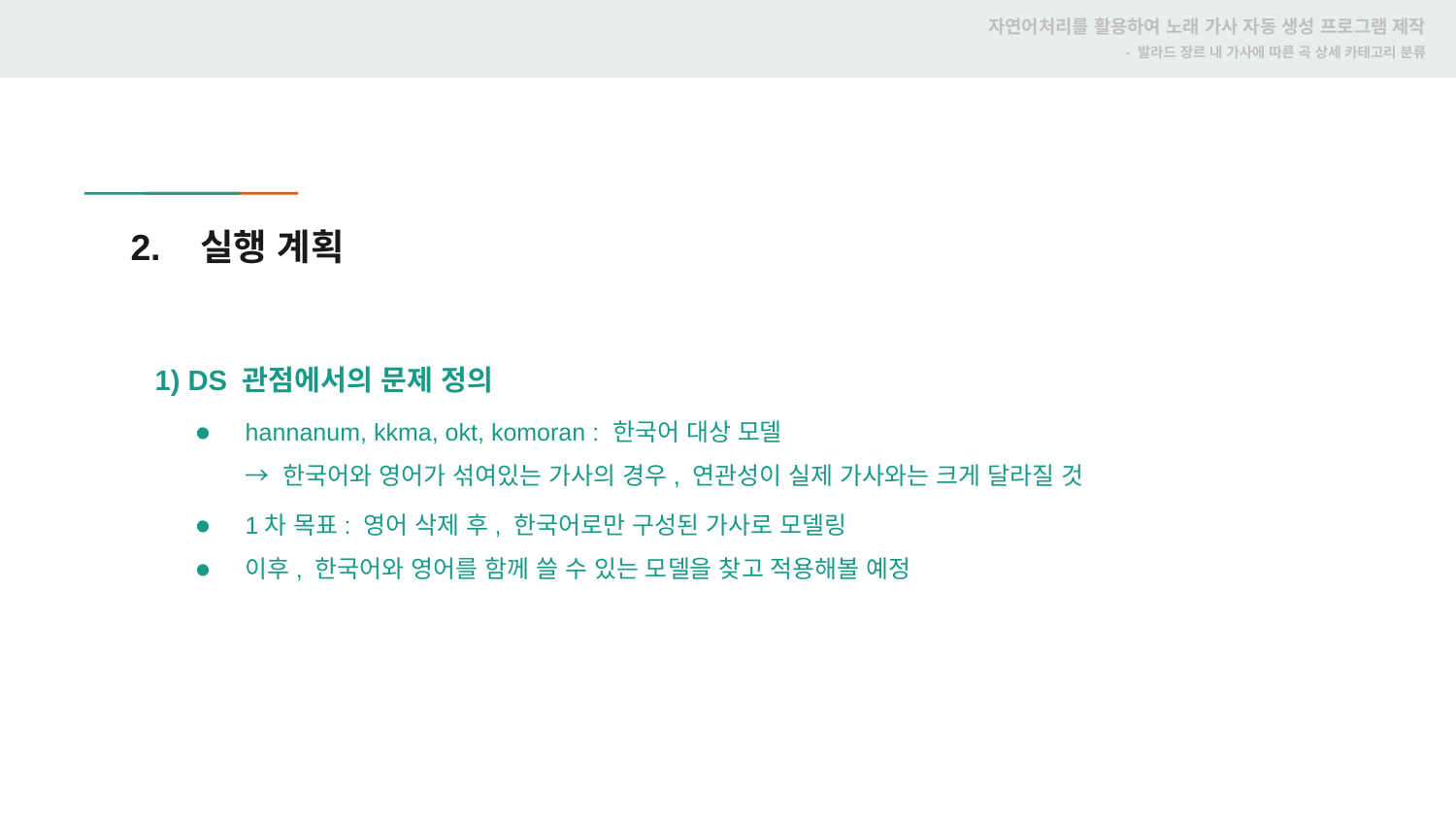

자연어처리를 활용하여 노래 가사 자동 생성 프로그램 제작
- 발라드 장르 내 가사에 따른 곡 상세 카테고리 분류
# 2.   실행 계획
1) DS 관점에서의 문제 정의
hannanum, kkma, okt, komoran : 한국어 대상 모델
→  한국어와 영어가 섞여있는 가사의 경우, 연관성이 실제 가사와는 크게 달라질 것
1차 목표: 영어 삭제 후, 한국어로만 구성된 가사로 모델링
이후, 한국어와 영어를 함께 쓸 수 있는 모델을 찾고 적용해볼 예정